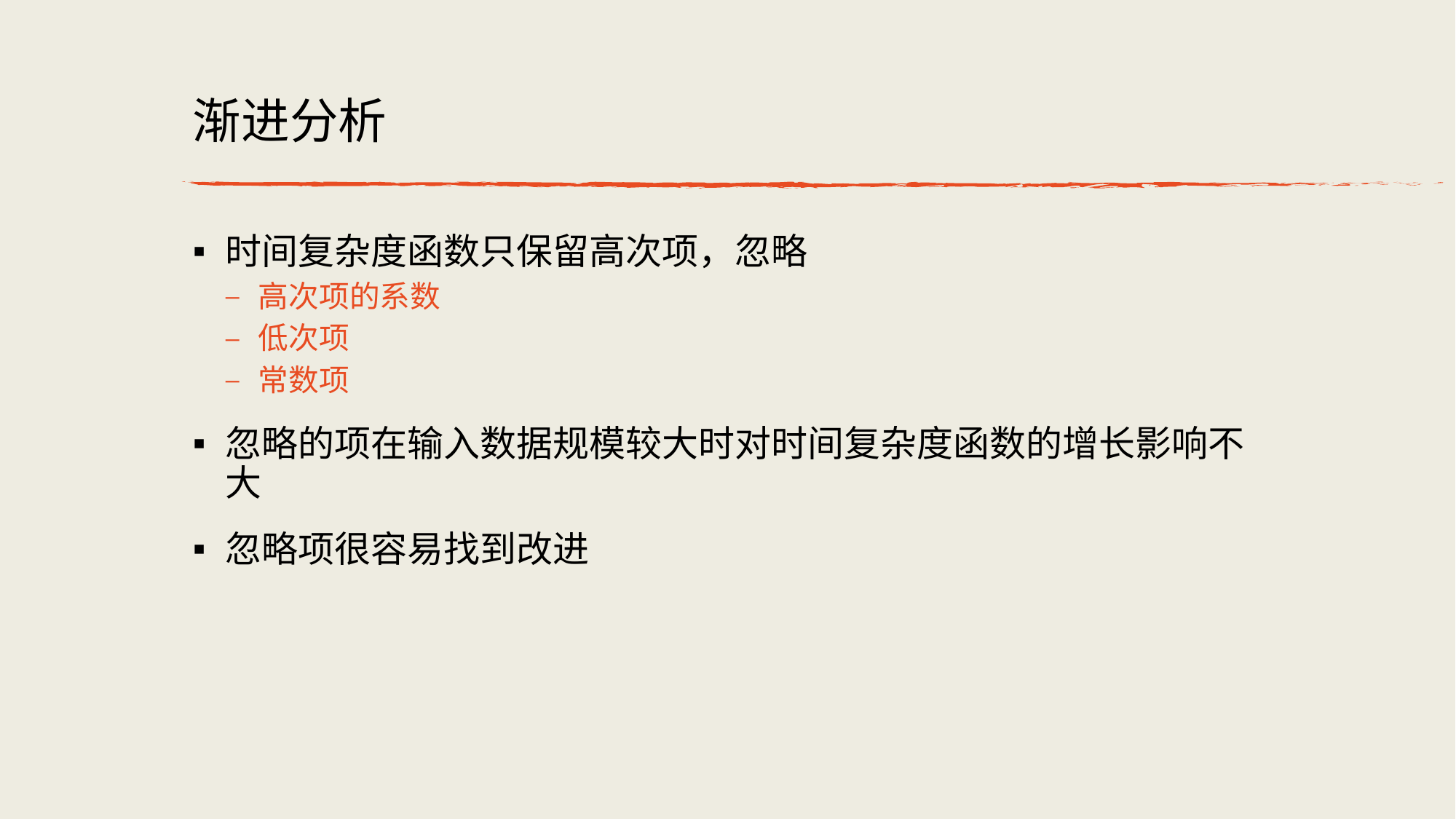

# 渐进分析
时间复杂度函数只保留高次项，忽略
高次项的系数
低次项
常数项
忽略的项在输入数据规模较大时对时间复杂度函数的增长影响不大
忽略项很容易找到改进